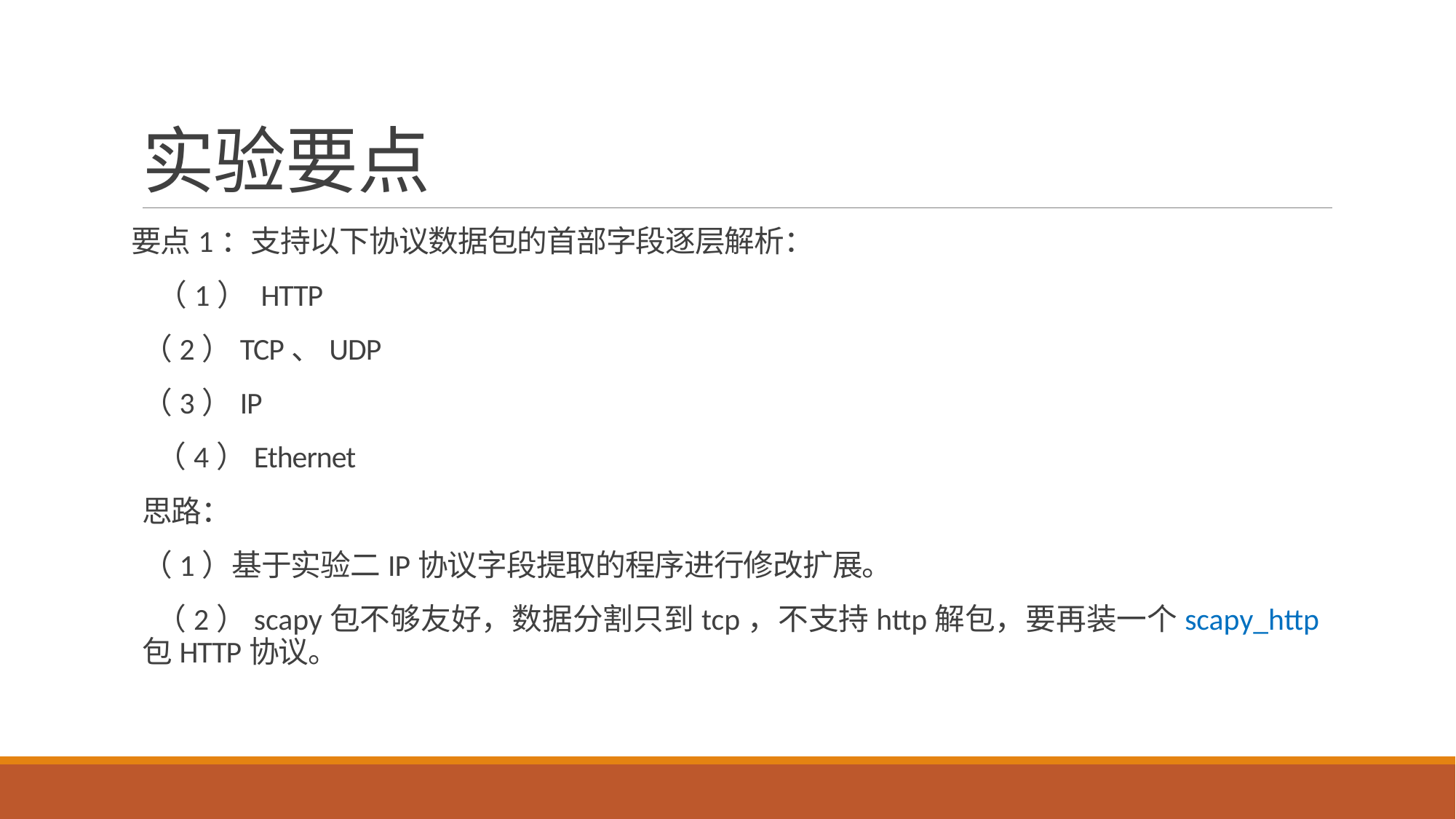

# 实验要点
要点1：支持以下协议数据包的首部字段逐层解析：
   （1） HTTP
（2）TCP、UDP
（3）IP
 （4）Ethernet
思路：
（1）基于实验二IP协议字段提取的程序进行修改扩展。
 （2）scapy包不够友好，数据分割只到tcp，不支持http解包，要再装一个scapy_http包HTTP协议。